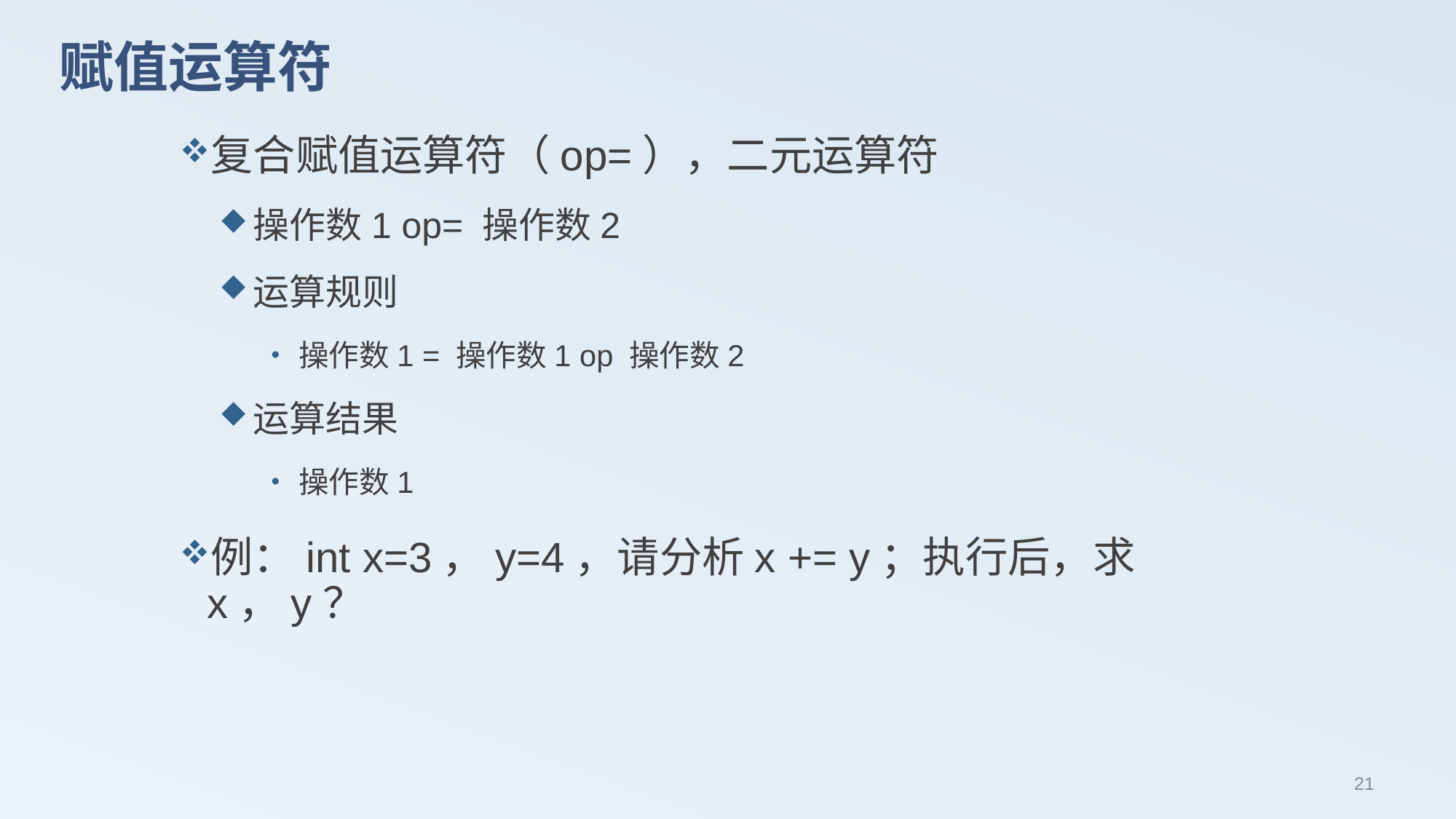

# 赋值运算符
复合赋值运算符（op=），二元运算符
操作数1 op= 操作数2
运算规则
操作数1 = 操作数1 op 操作数2
运算结果
操作数1
例：int x=3，y=4，请分析x += y；执行后，求x，y？